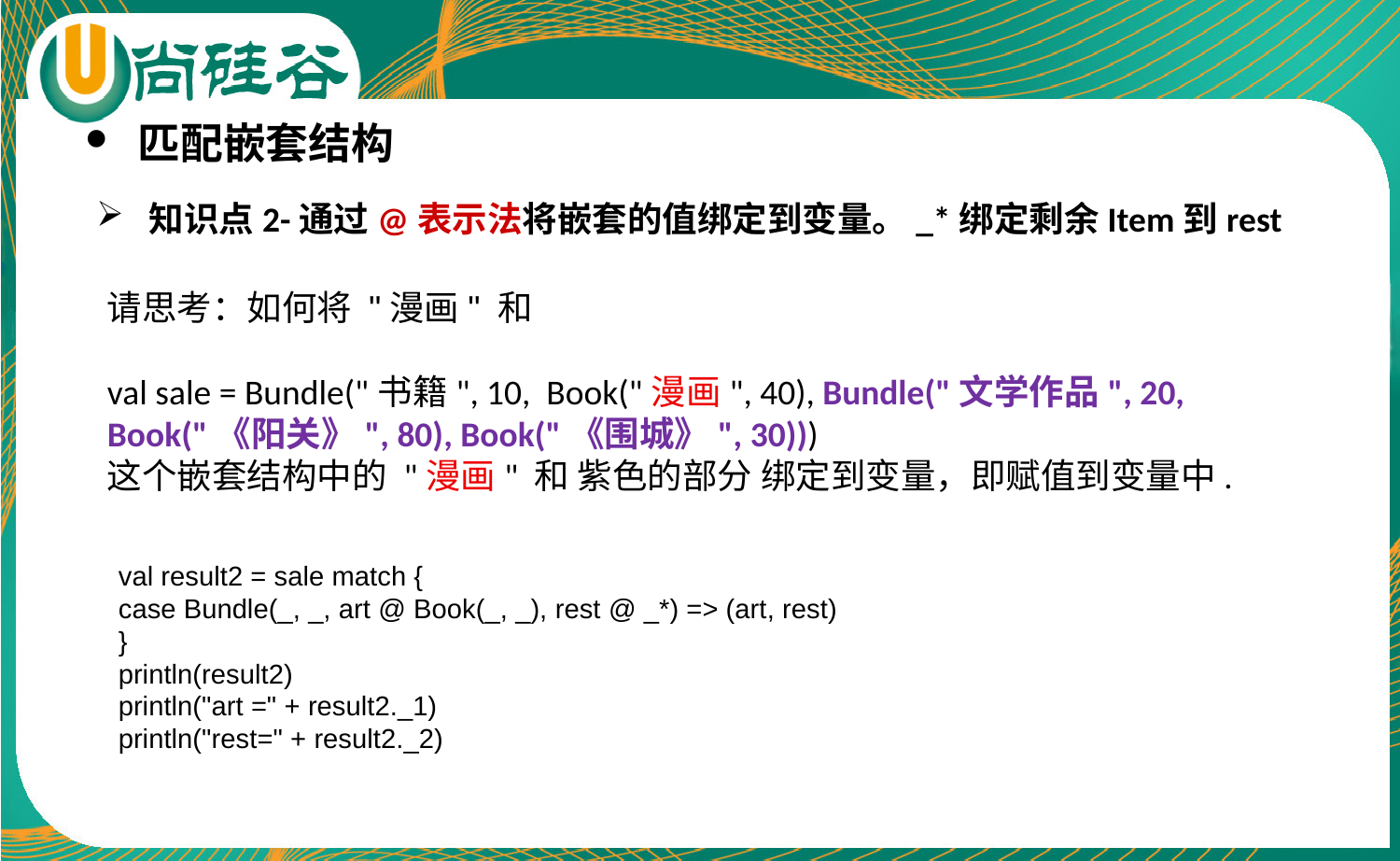

匹配嵌套结构

知识点2-通过@表示法将嵌套的值绑定到变量。_*绑定剩余Item到rest

请思考：如何将 "漫画" 和

val sale = Bundle("书籍", 10,  Book("漫画", 40), Bundle("文学作品", 20, Book("《阳关》", 80), Book("《围城》", 30)))
这个嵌套结构中的 "漫画" 和 紫色的部分 绑定到变量，即赋值到变量中.

val result2 = sale match {
case Bundle(_, _, art @ Book(_, _), rest @ _*) => (art, rest)
}
println(result2)
println("art =" + result2._1)
println("rest=" + result2._2)